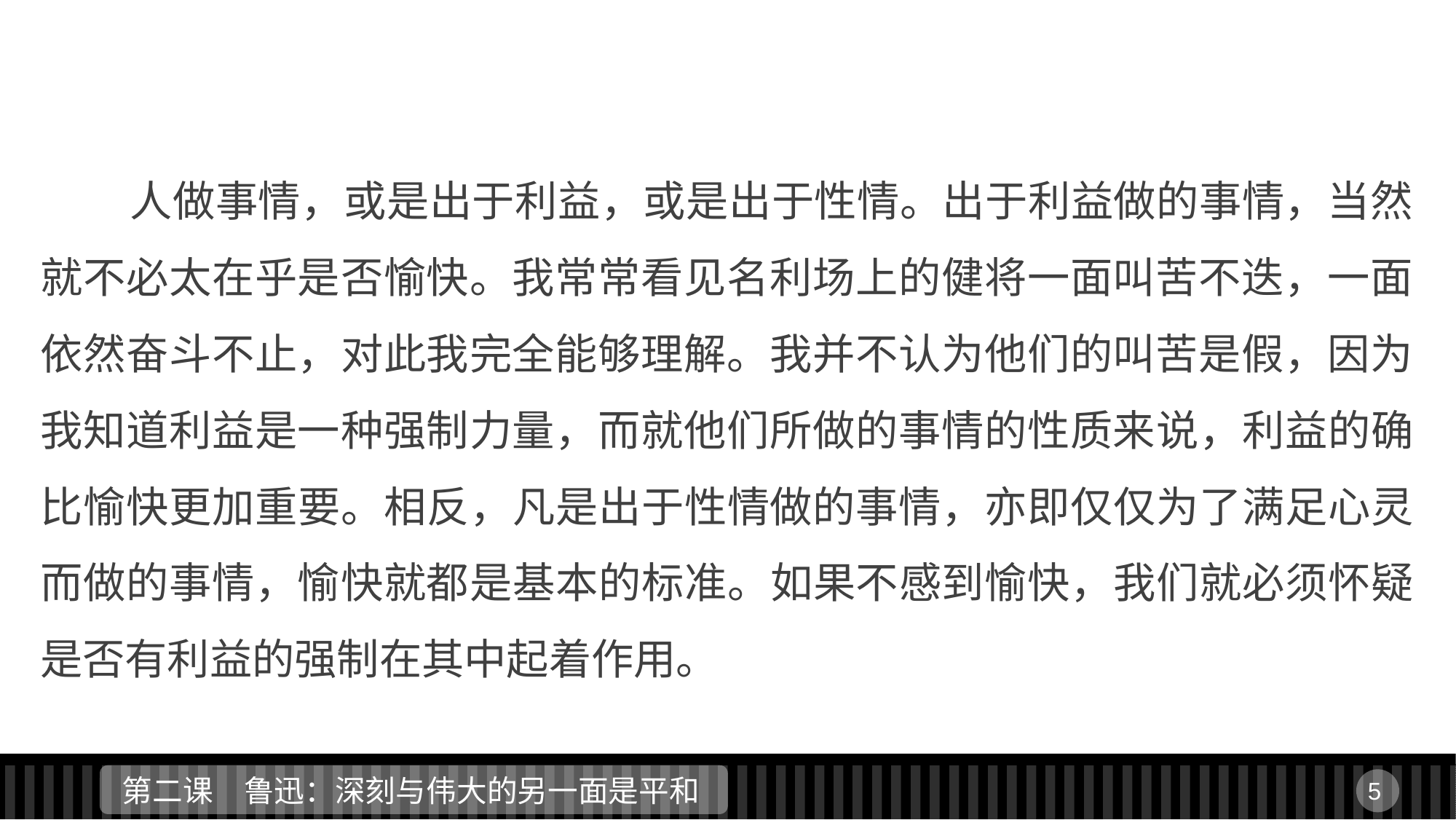

人做事情，或是出于利益，或是出于性情。出于利益做的事情，当然就不必太在乎是否愉快。我常常看见名利场上的健将一面叫苦不迭，一面依然奋斗不止，对此我完全能够理解。我并不认为他们的叫苦是假，因为我知道利益是一种强制力量，而就他们所做的事情的性质来说，利益的确比愉快更加重要。相反，凡是出于性情做的事情，亦即仅仅为了满足心灵而做的事情，愉快就都是基本的标准。如果不感到愉快，我们就必须怀疑是否有利益的强制在其中起着作用。